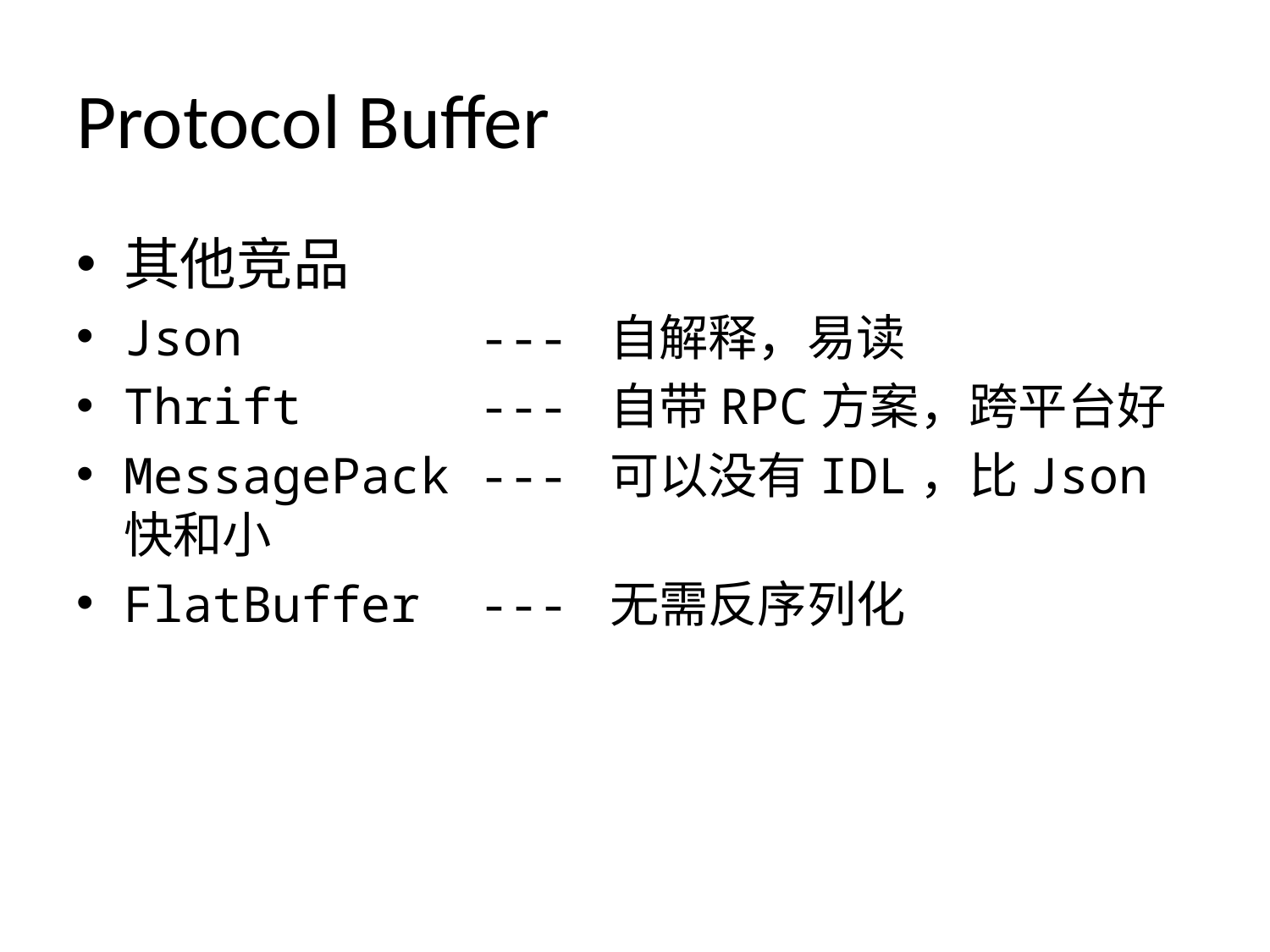

# Protocol Buffer
其他竞品
Json        --- 自解释，易读
Thrift      --- 自带RPC方案，跨平台好
MessagePack --- 可以没有IDL，比Json快和小
FlatBuffer  --- 无需反序列化